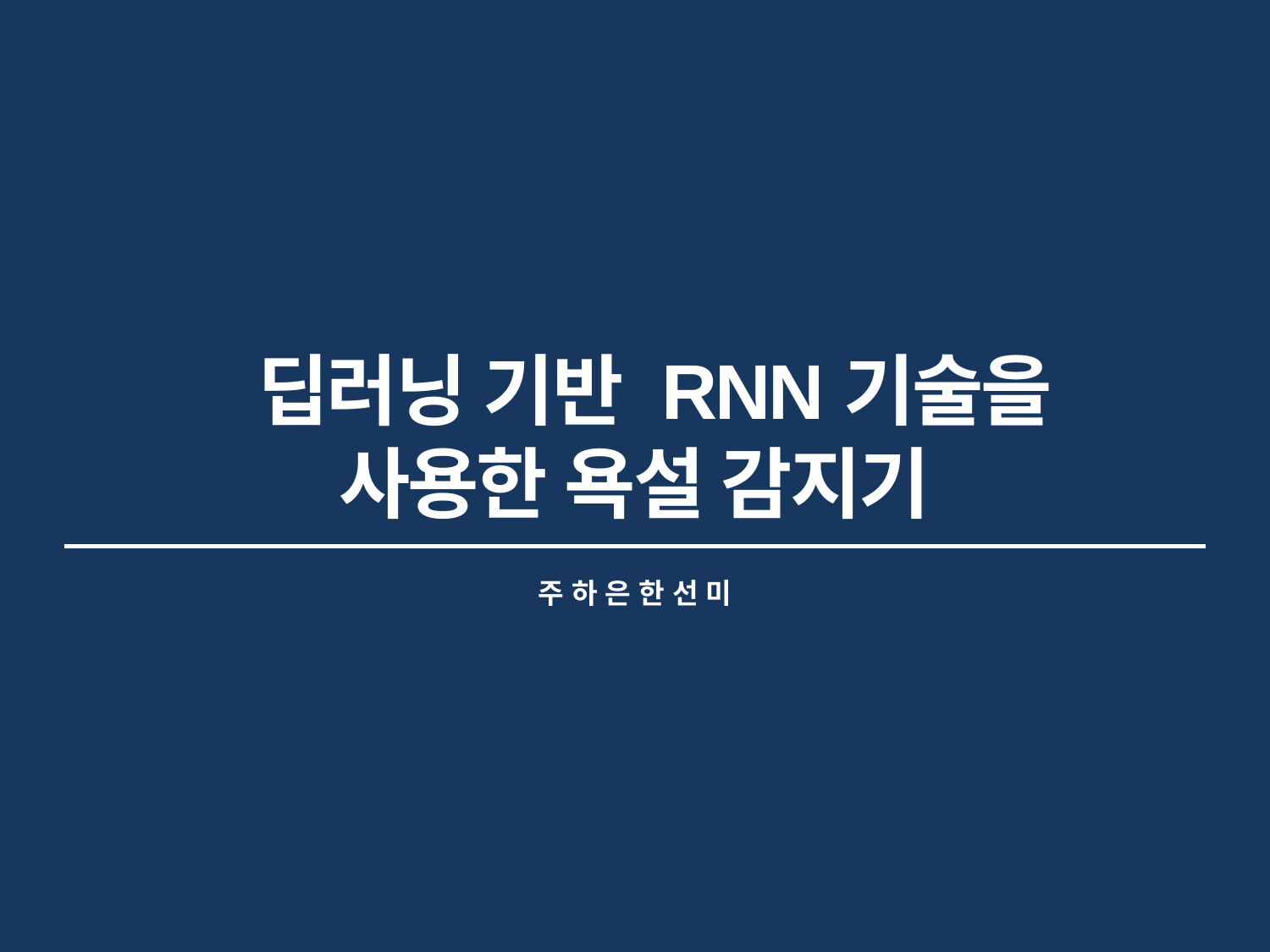

딥러닝 기반 RNN기술을
사용한 욕설 감지기
주 하 은 한 선 미